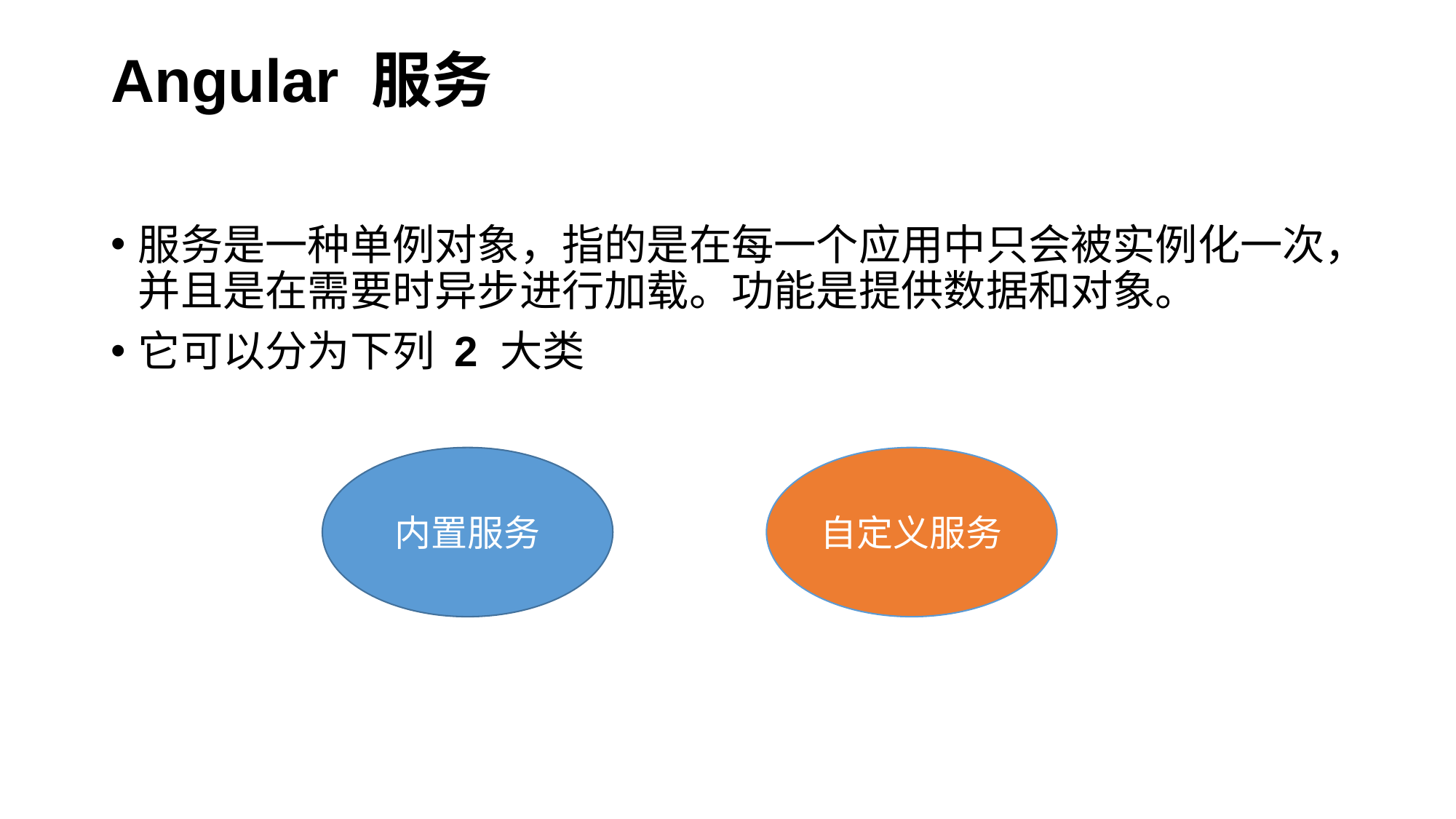

# Angular 服务
服务是一种单例对象，指的是在每一个应用中只会被实例化一次，并且是在需要时异步进行加载。功能是提供数据和对象。
它可以分为下列 2 大类

内置服务
自定义服务